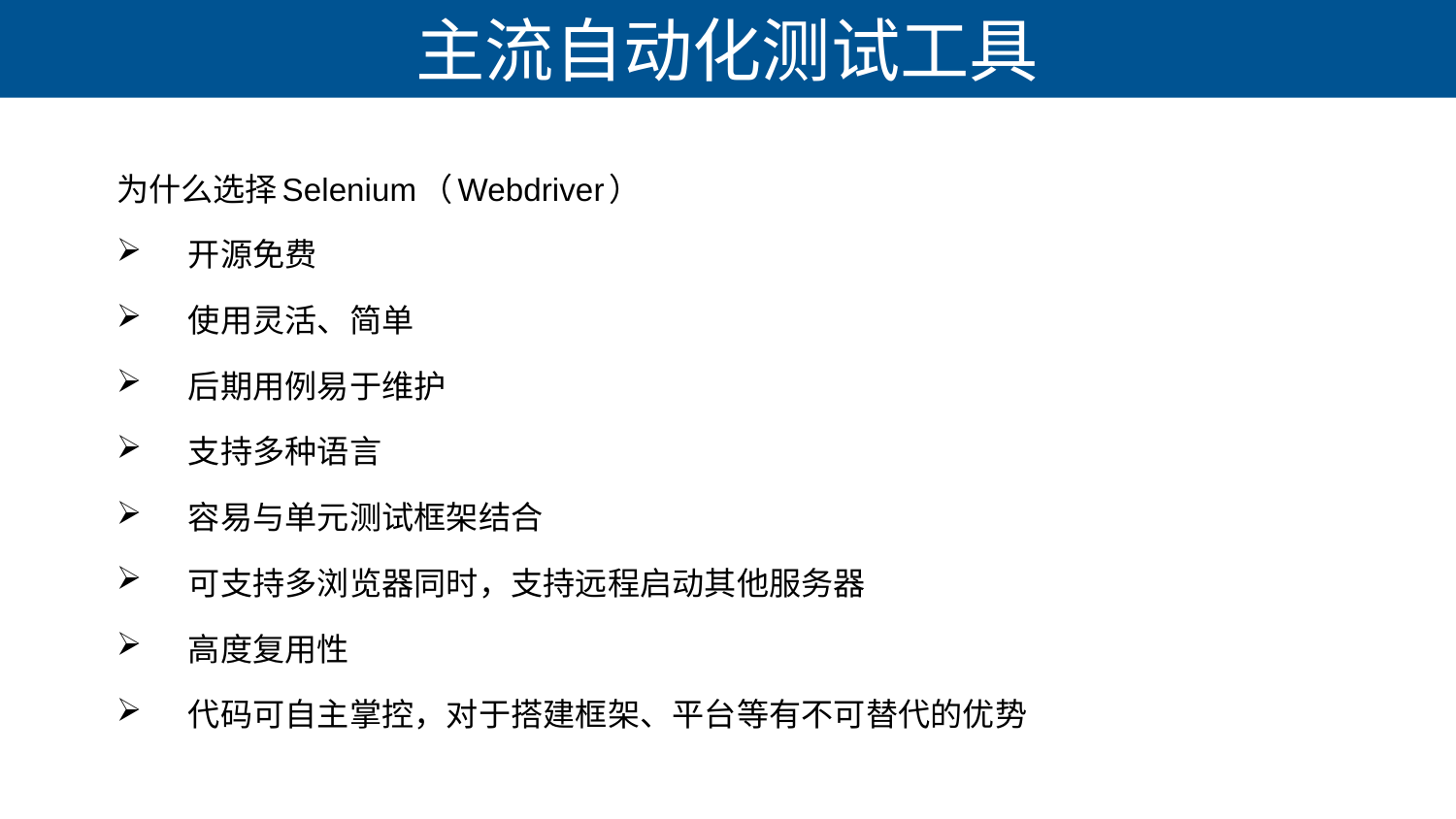

# 主流自动化测试工具
为什么选择Selenium（Webdriver）
开源免费
使用灵活、简单
后期用例易于维护
支持多种语言
容易与单元测试框架结合
可支持多浏览器同时，支持远程启动其他服务器
高度复用性
代码可自主掌控，对于搭建框架、平台等有不可替代的优势